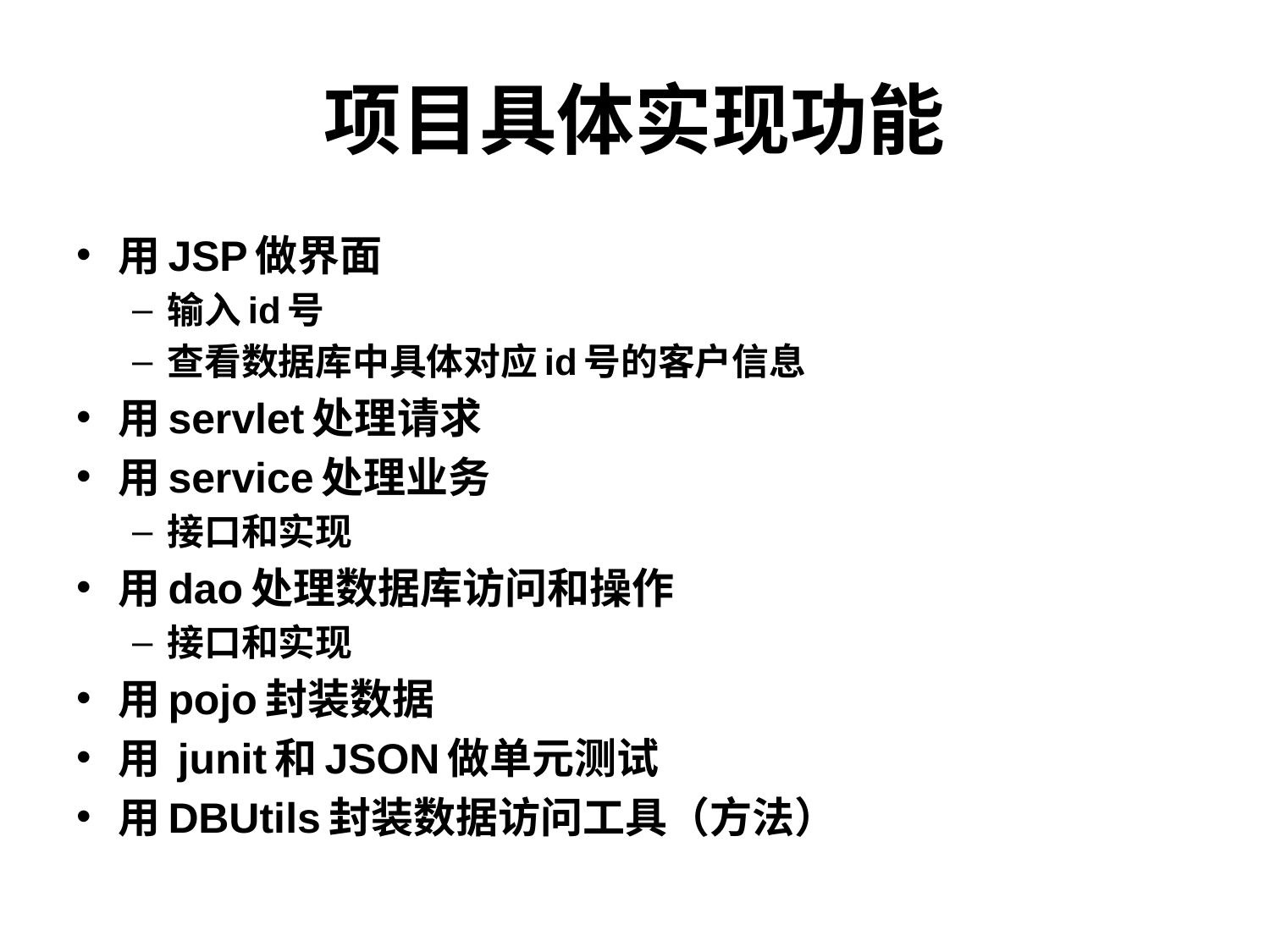

# 项目具体实现功能
用JSP做界面
输入id号
查看数据库中具体对应id号的客户信息
用servlet处理请求
用service处理业务
接口和实现
用dao处理数据库访问和操作
接口和实现
用pojo封装数据
用 junit和JSON做单元测试
用DBUtils封装数据访问工具（方法）